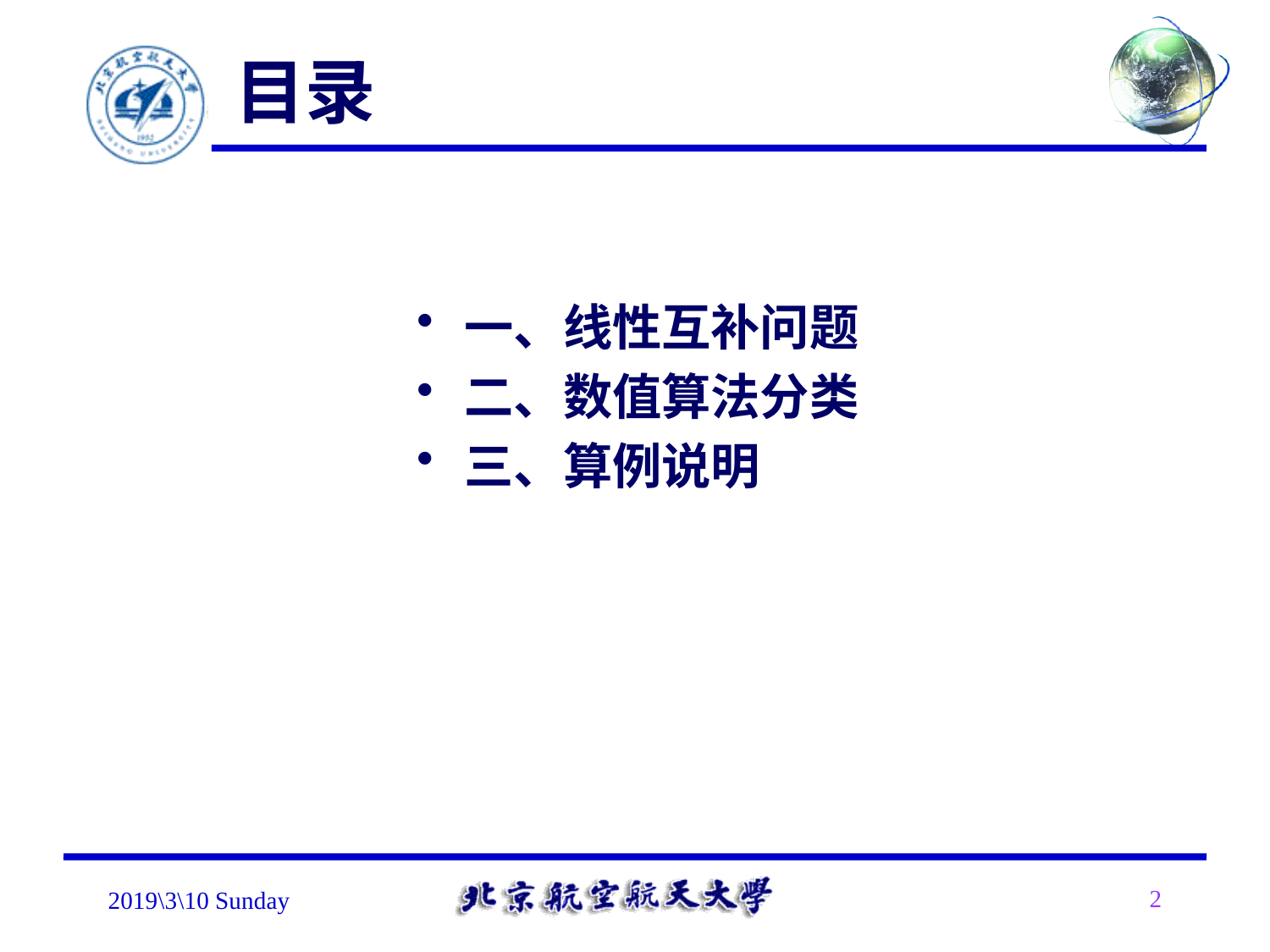

# 目录
一、线性互补问题
二、数值算法分类
三、算例说明
2
2019\3\10 Sunday